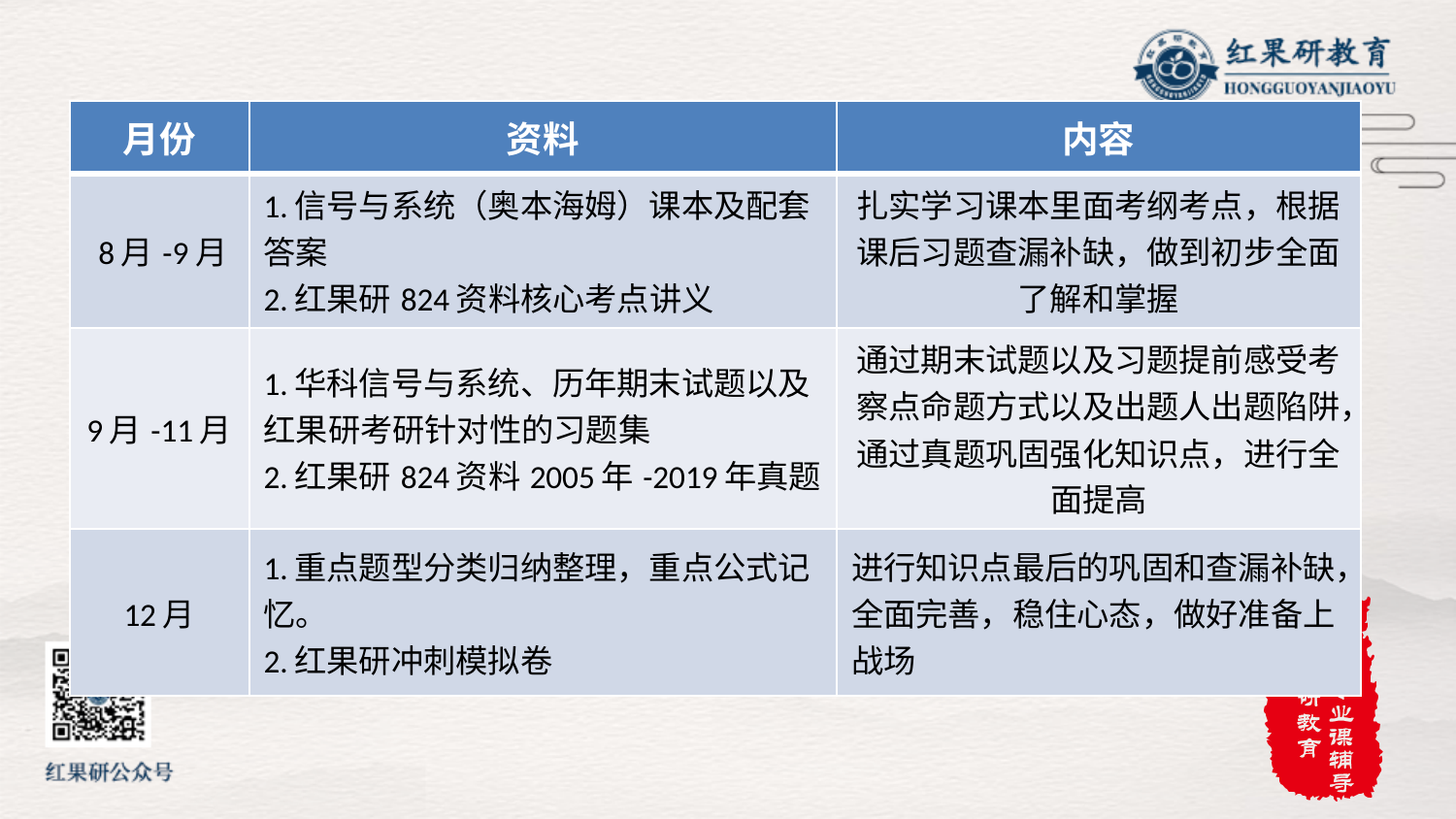

| 月份 | 资料 | 内容 |
| --- | --- | --- |
| 8月-9月 | 1.信号与系统（奥本海姆）课本及配套答案 2.红果研824资料核心考点讲义 | 扎实学习课本里面考纲考点，根据课后习题查漏补缺，做到初步全面了解和掌握 |
| 9月-11月 | 1.华科信号与系统、历年期末试题以及红果研考研针对性的习题集 2.红果研824资料2005年-2019年真题 | 通过期末试题以及习题提前感受考察点命题方式以及出题人出题陷阱，通过真题巩固强化知识点，进行全面提高 |
| 12月 | 1.重点题型分类归纳整理，重点公式记忆。 2.红果研冲刺模拟卷 | 进行知识点最后的巩固和查漏补缺，全面完善，稳住心态，做好准备上战场 |